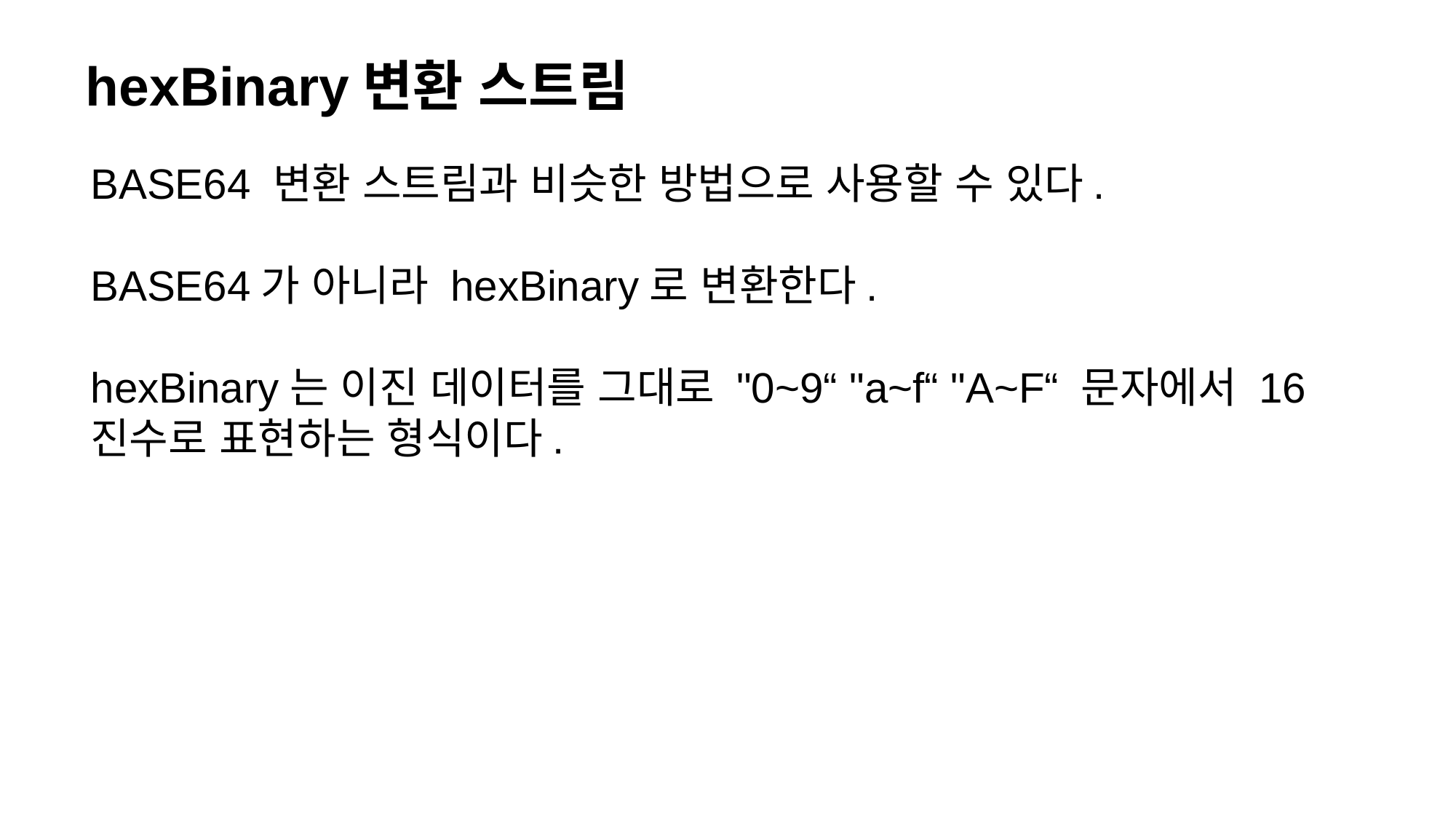

hexBinary변환 스트림
BASE64 변환 스트림과 비슷한 방법으로 사용할 수 있다.

BASE64가 아니라 hexBinary로 변환한다.

hexBinary는 이진 데이터를 그대로 "0~9“ "a~f“ "A~F“ 문자에서 16진수로 표현하는 형식이다.